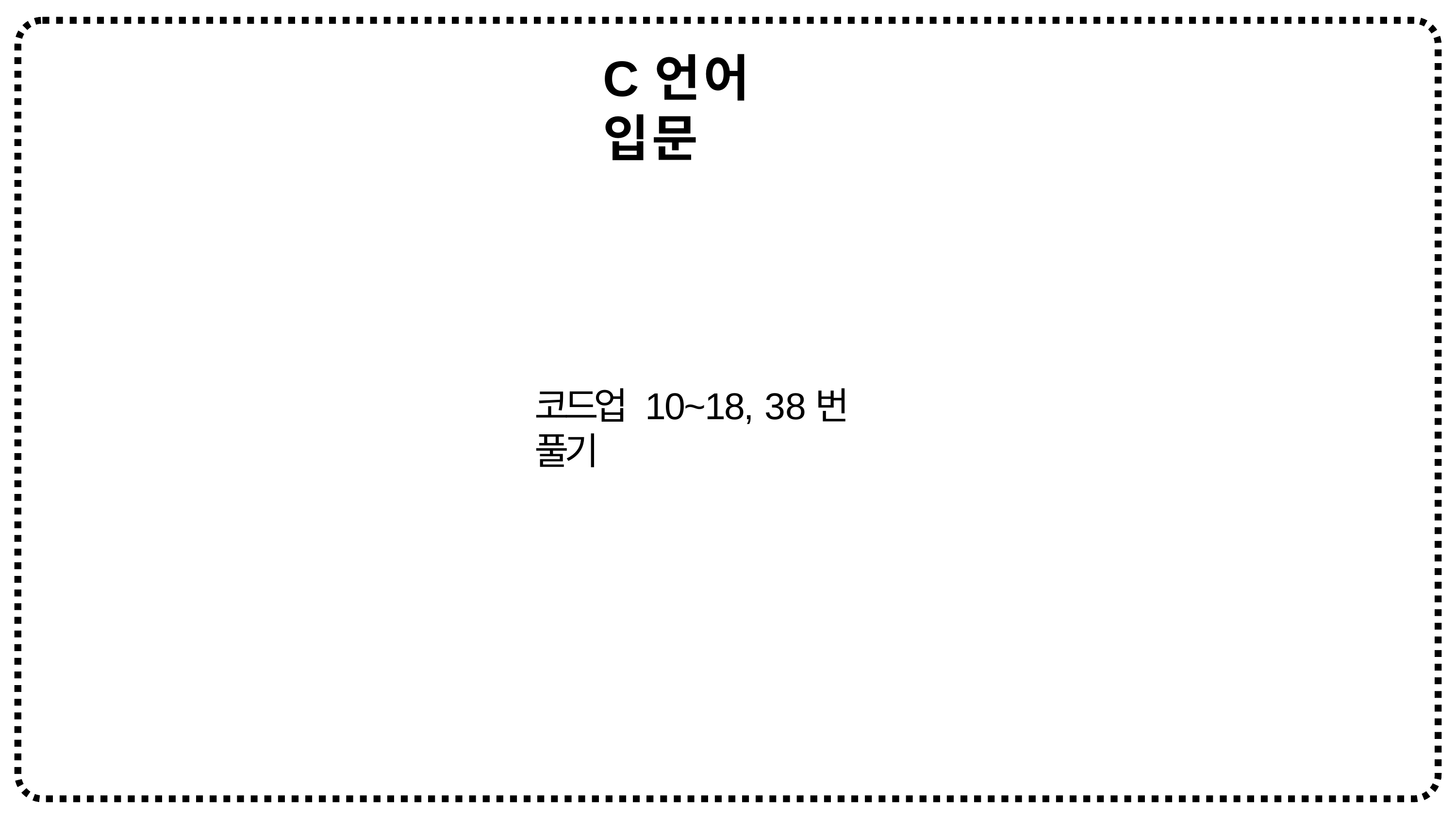

# C언어 입문
코드업 10~18, 38번 풀기